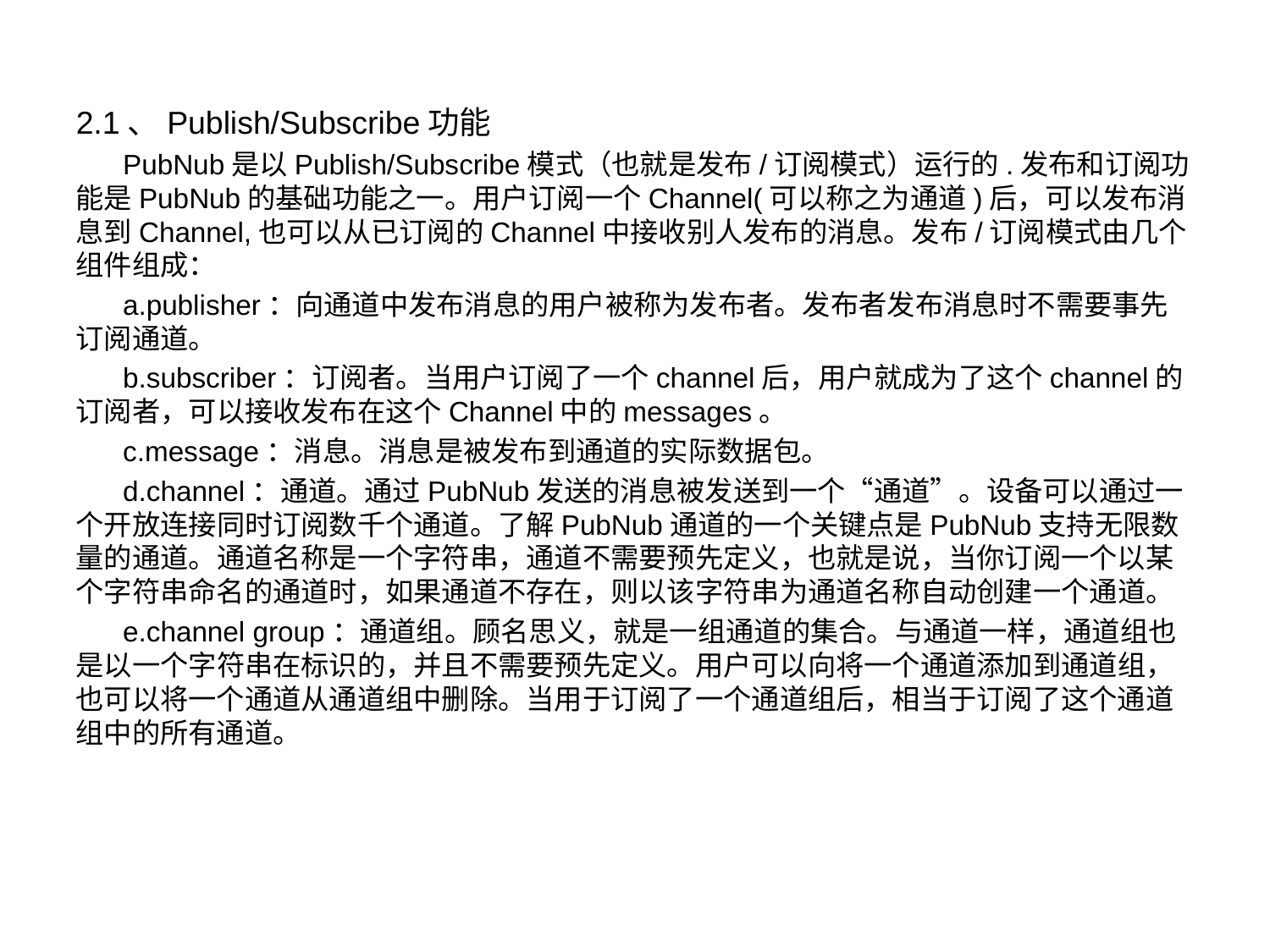

2.1、Publish/Subscribe功能
      PubNub是以Publish/Subscribe模式（也就是发布/订阅模式）运行的.发布和订阅功能是PubNub的基础功能之一。用户订阅一个Channel(可以称之为通道)后，可以发布消息到Channel,也可以从已订阅的Channel中接收别人发布的消息。发布/订阅模式由几个组件组成：
      a.publisher：向通道中发布消息的用户被称为发布者。发布者发布消息时不需要事先订阅通道。
      b.subscriber：订阅者。当用户订阅了一个channel后，用户就成为了这个channel的订阅者，可以接收发布在这个Channel中的messages。
      c.message：消息。消息是被发布到通道的实际数据包。
      d.channel：通道。通过PubNub发送的消息被发送到一个“通道”。设备可以通过一个开放连接同时订阅数千个通道。了解PubNub通道的一个关键点是PubNub支持无限数量的通道。通道名称是一个字符串，通道不需要预先定义，也就是说，当你订阅一个以某个字符串命名的通道时，如果通道不存在，则以该字符串为通道名称自动创建一个通道。
      e.channel group：通道组。顾名思义，就是一组通道的集合。与通道一样，通道组也是以一个字符串在标识的，并且不需要预先定义。用户可以向将一个通道添加到通道组，也可以将一个通道从通道组中删除。当用于订阅了一个通道组后，相当于订阅了这个通道组中的所有通道。